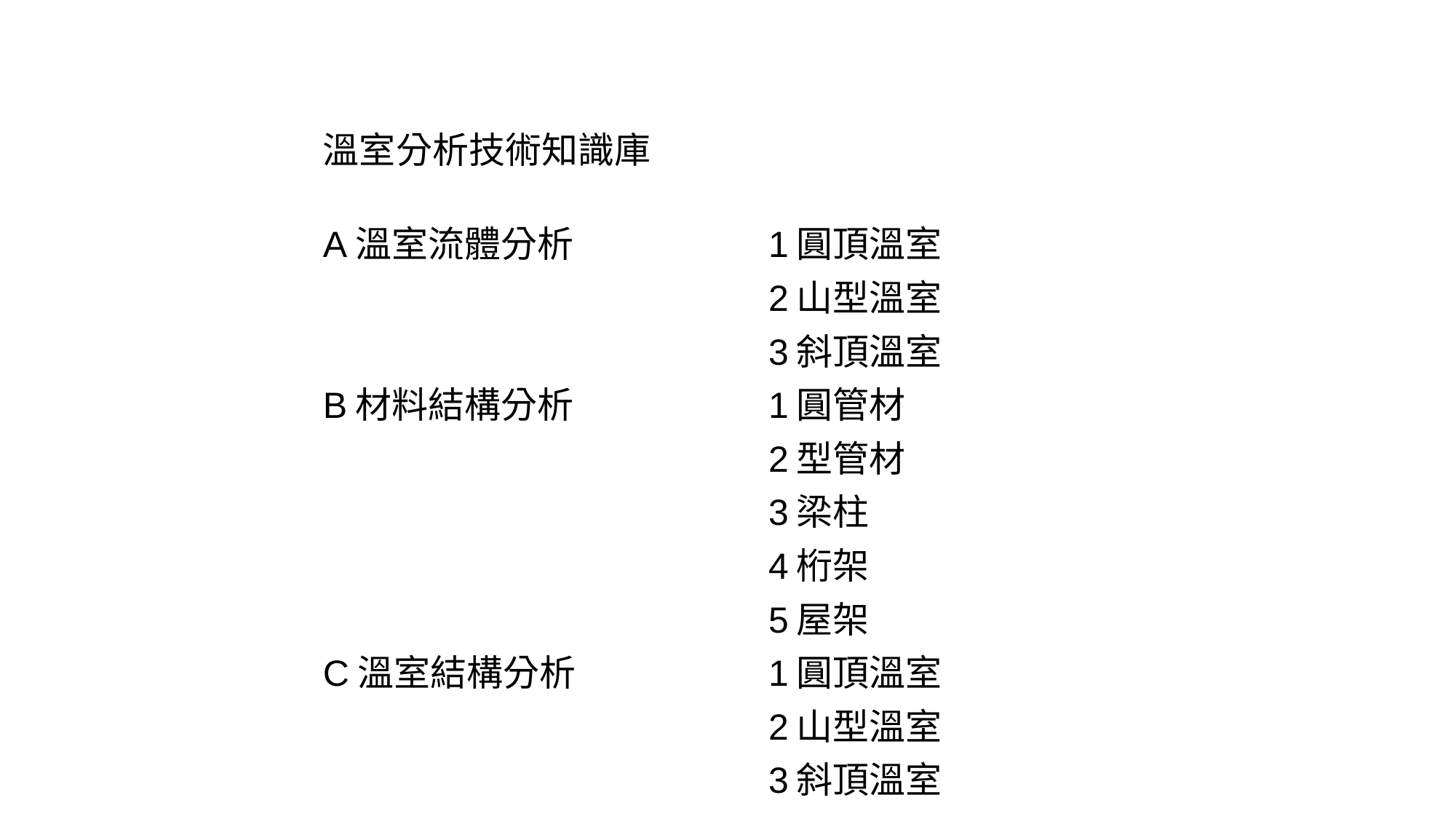

| 溫室分析技術知識庫 |  |
| --- | --- |
| A溫室流體分析 | 1圓頂溫室 |
|  | 2山型溫室 |
|  | 3斜頂溫室 |
| B材料結構分析 | 1圓管材 |
|  | 2型管材 |
|  | 3梁柱 |
|  | 4桁架 |
|  | 5屋架 |
| C溫室結構分析 | 1圓頂溫室 |
|  | 2山型溫室 |
|  | 3斜頂溫室 |